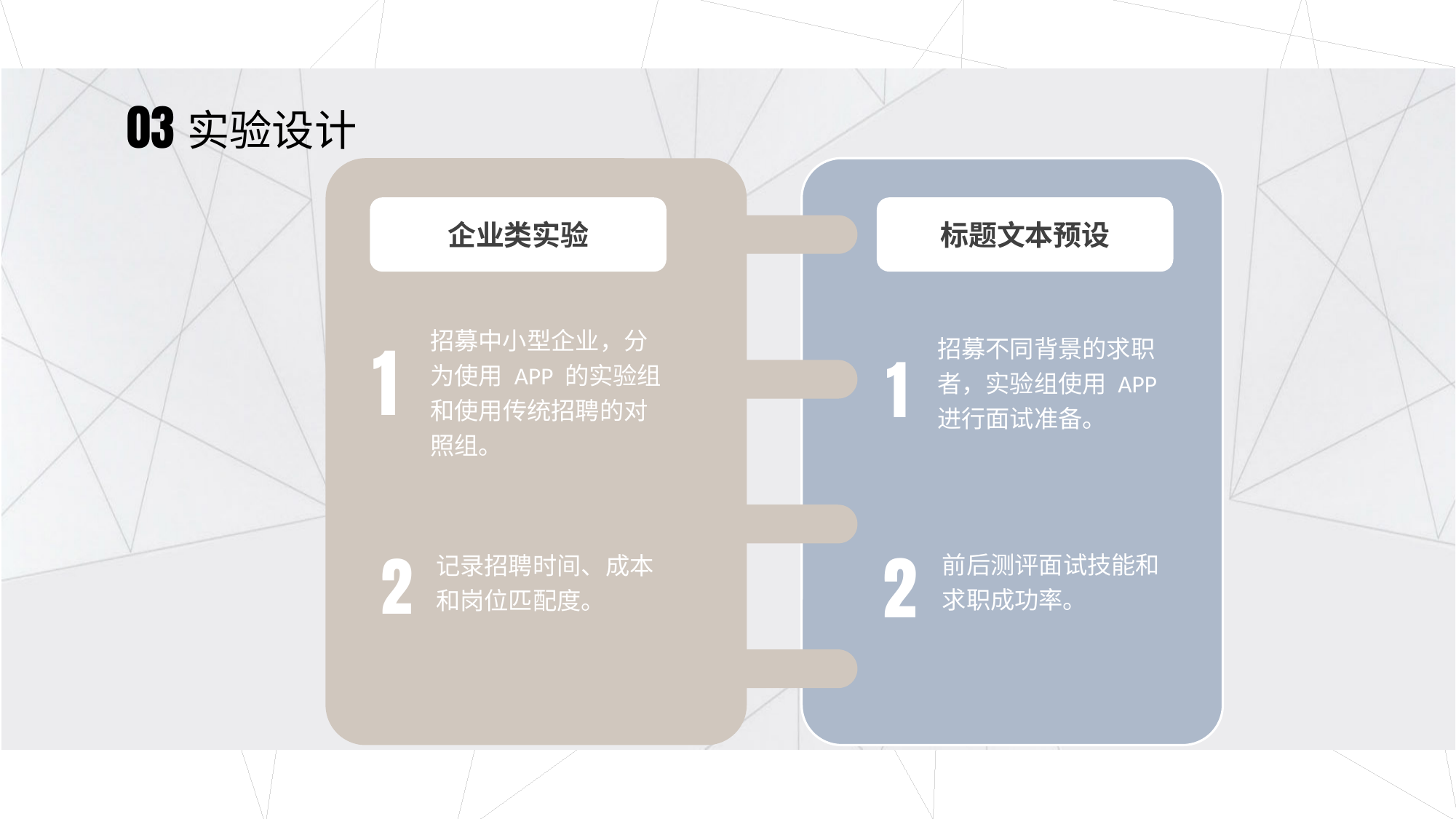

03
实验设计

企业类实验
标题文本预设

招募中⼩型企业，分为使⽤ APP 的实验组和使⽤传统招聘的对照组。
招募不同背景的求职者，实验组使⽤ APP 进⾏⾯试准备。
1
1

前后测评⾯试技能和求职成功率。
记录招聘时间、成本和岗位匹配度。
2
2